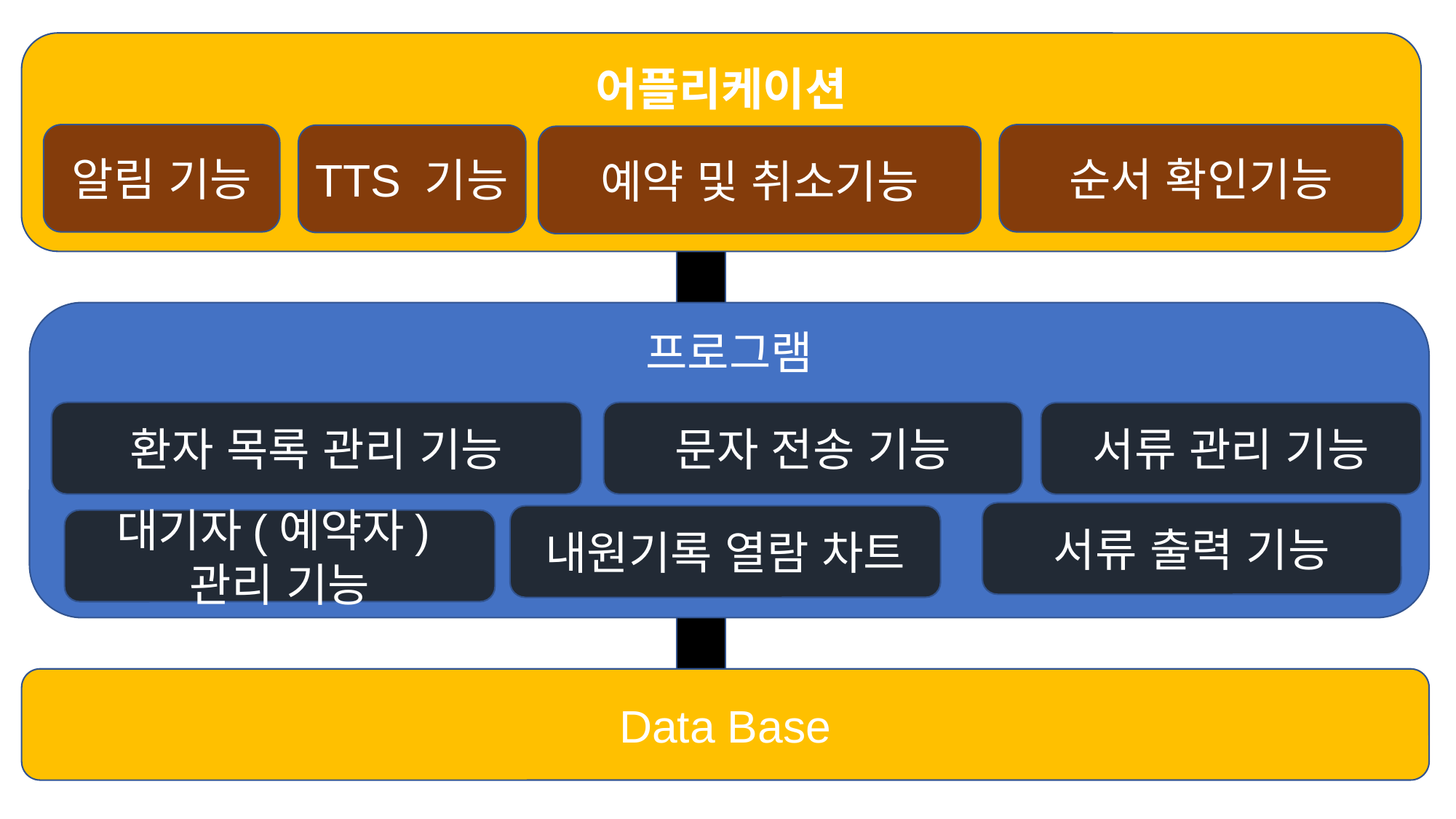

어플리케이션

순서 확인기능
알림 기능
TTS 기능
예약 및 취소기능

프로그램

환자 목록 관리 기능
문자 전송 기능
서류 관리 기능
서류 출력 기능
내원기록 열람 차트
대기자(예약자)
관리 기능

Data Base